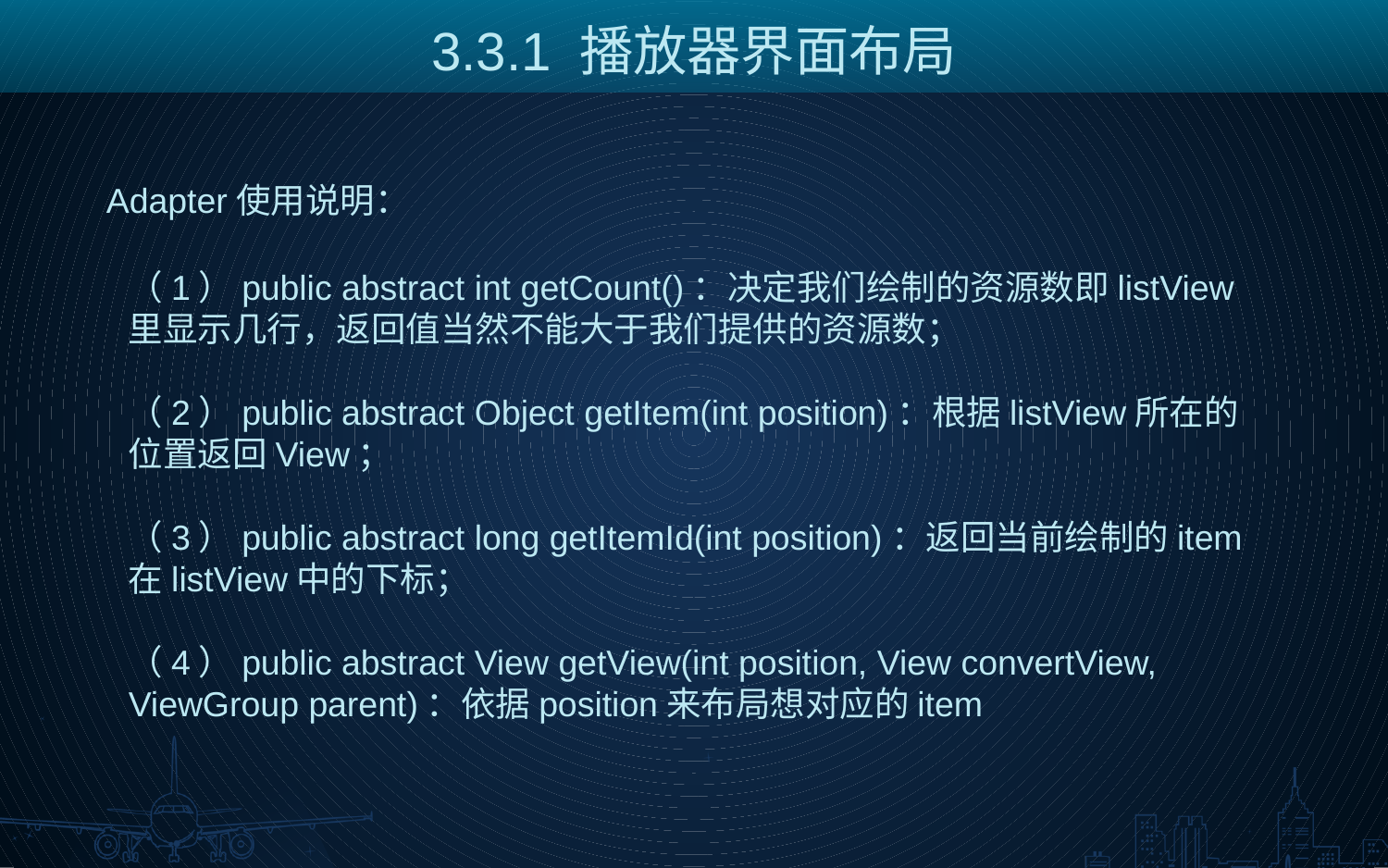

3.3.1 播放器界面布局
Adapter使用说明：
（1）public abstract int getCount()：决定我们绘制的资源数即listView里显示几行，返回值当然不能大于我们提供的资源数；

（2）public abstract Object getItem(int position)：根据listView所在的位置返回View；

（3）public abstract long getItemId(int position)：返回当前绘制的item在listView中的下标；

（4）public abstract View getView(int position, View convertView, ViewGroup parent)：依据position来布局想对应的item